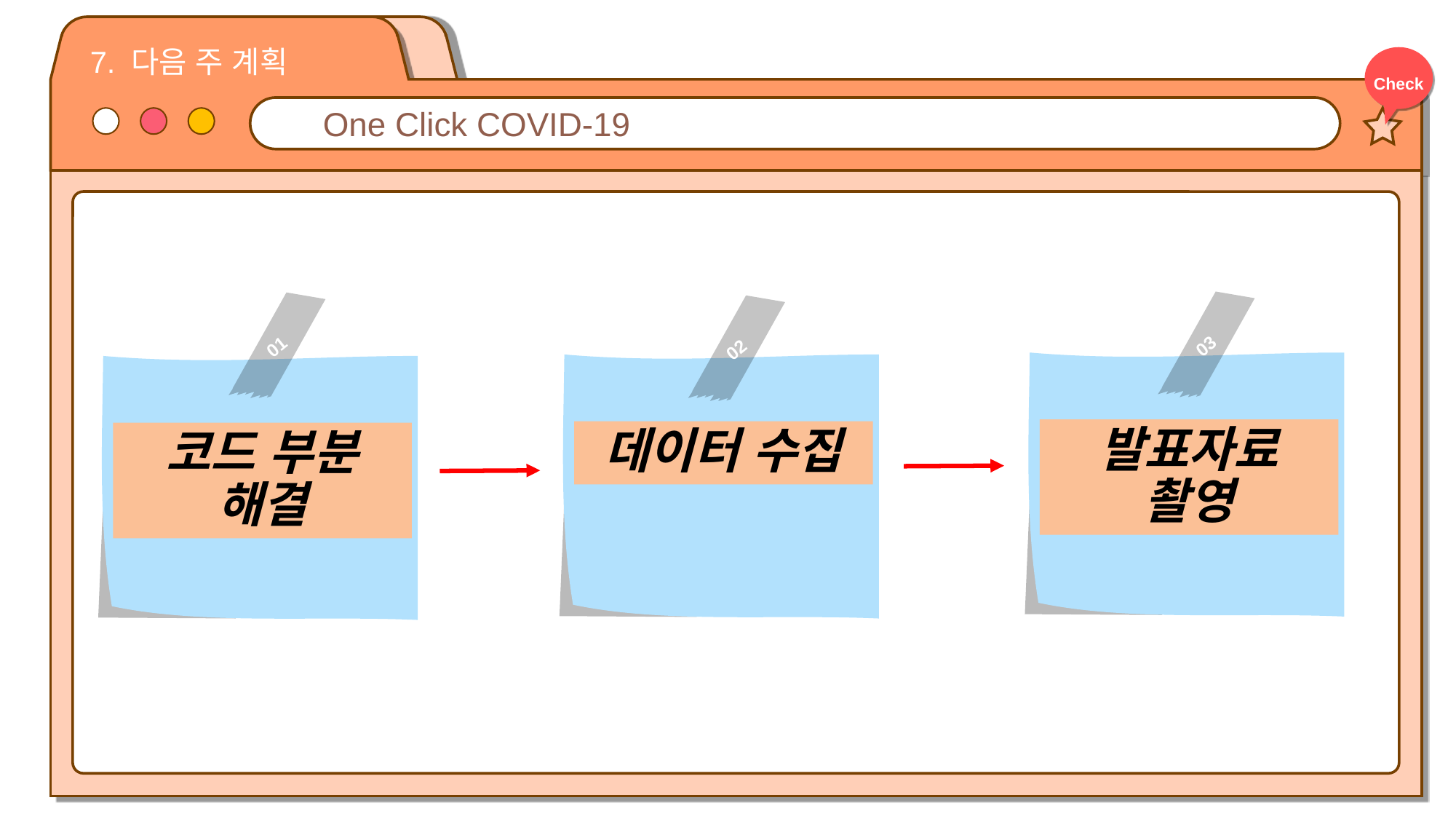

7. 다음 주 계획
Check
One Click COVID-19

03
01
02

발표자료 촬영
데이터 수집
코드 부분 해결